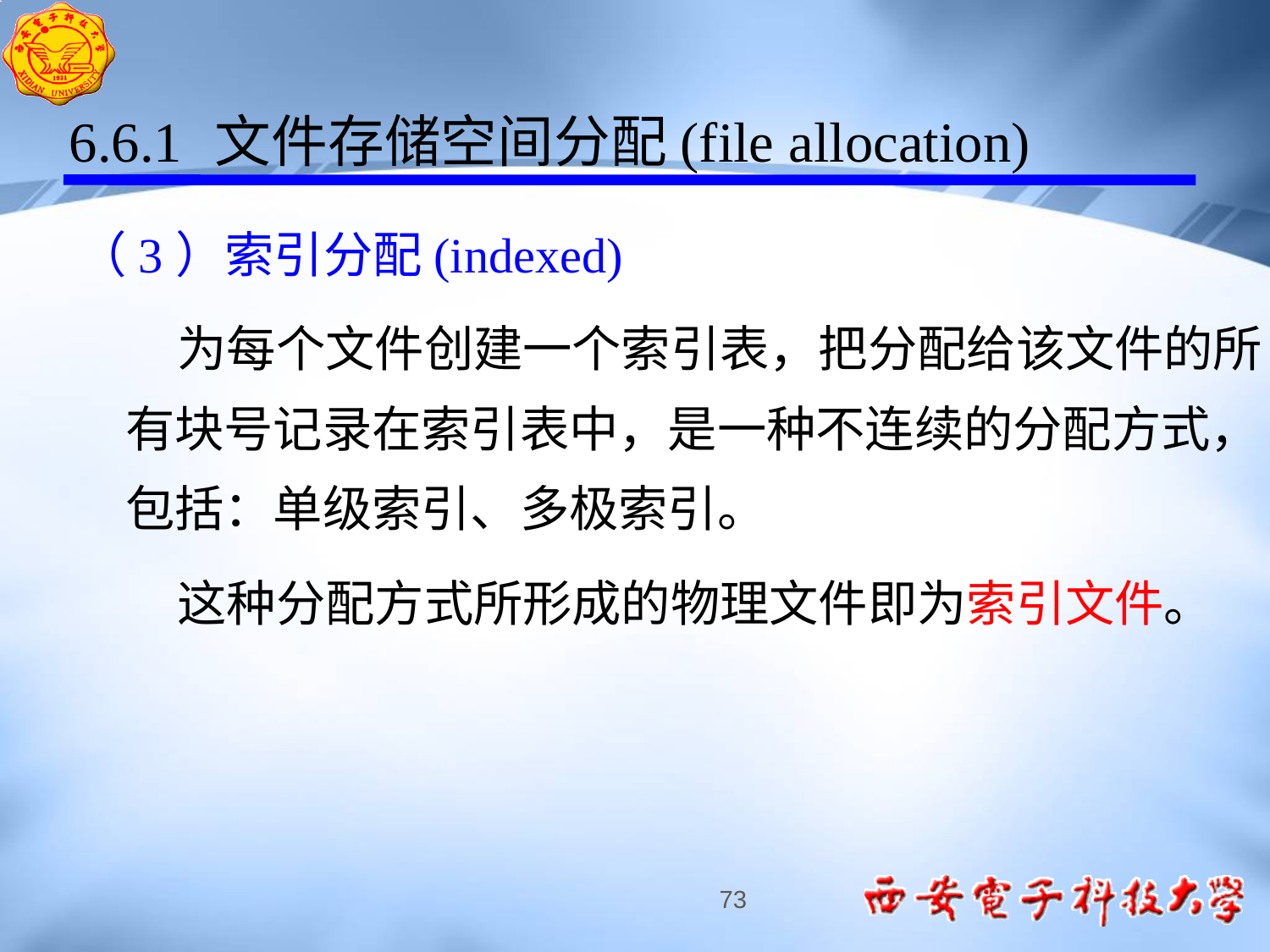

6.6.1 文件存储空间分配(file allocation)
（3）索引分配(indexed)
        为每个文件创建一个索引表，把分配给该文件的所有块号记录在索引表中，是一种不连续的分配方式，包括：单级索引、多极索引。
        这种分配方式所形成的物理文件即为索引文件。

73